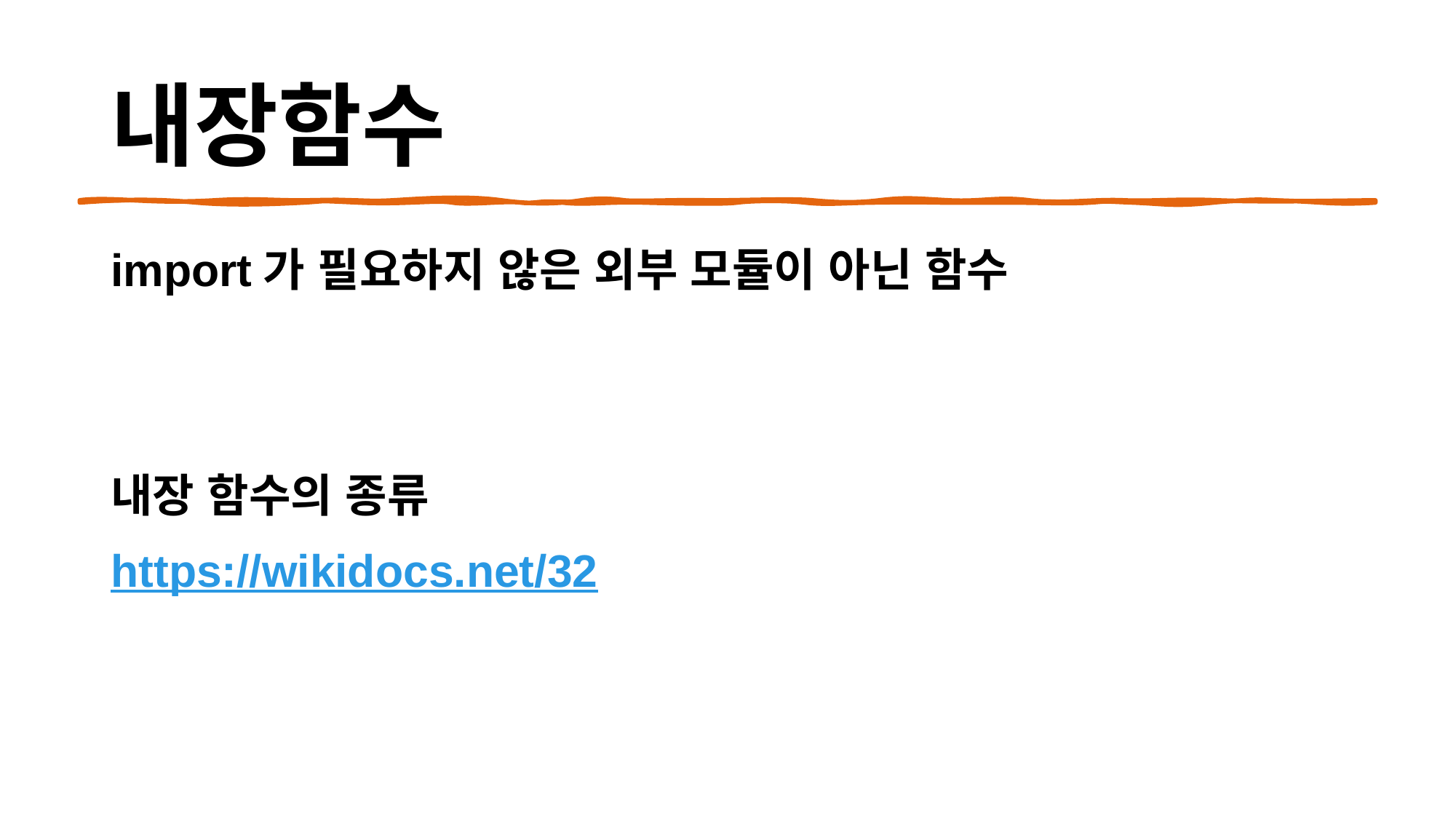

# 내장함수

import가 필요하지 않은 외부 모듈이 아닌 함수

내장 함수의 종류
https://wikidocs.net/32